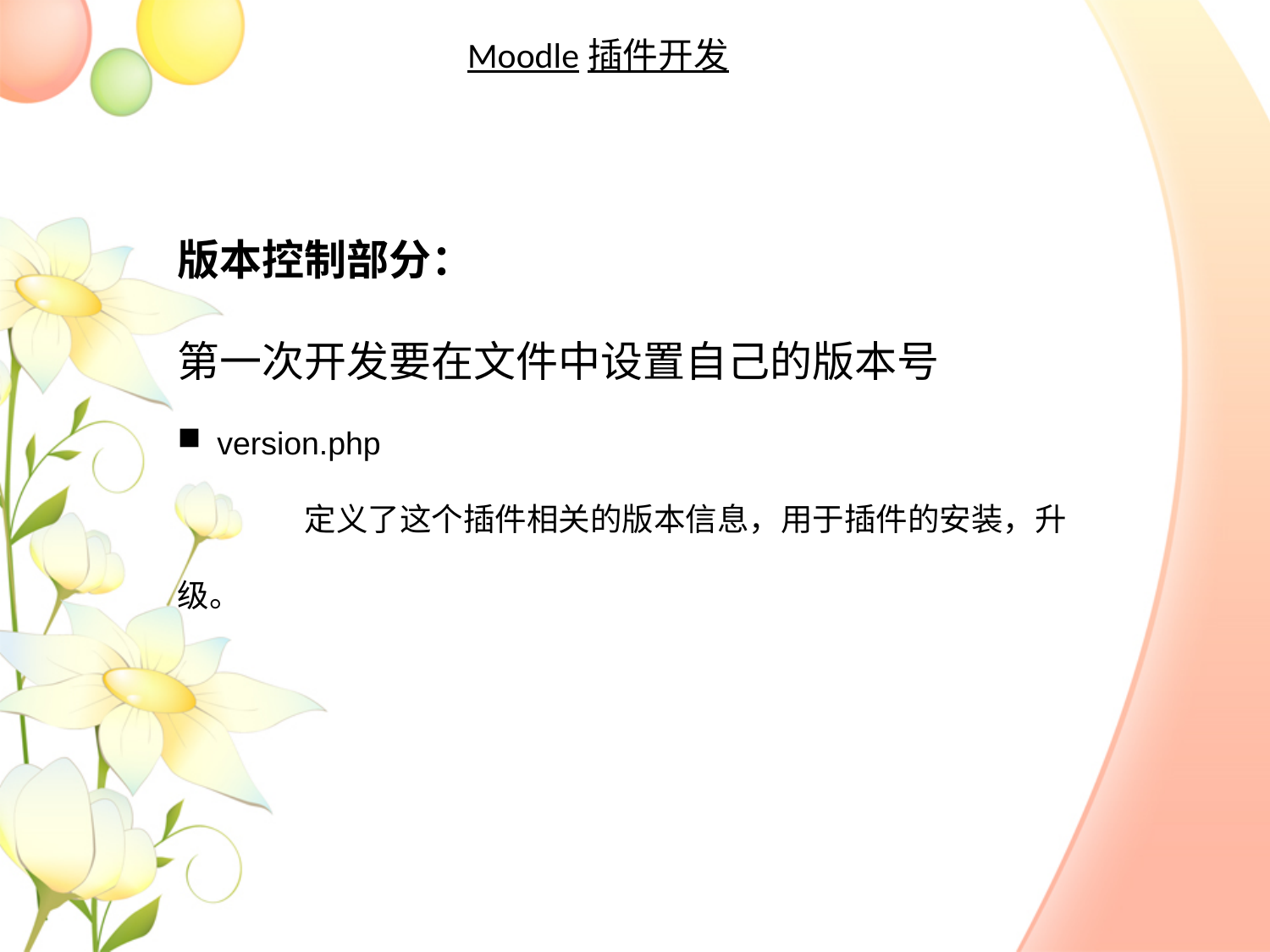

Moodle插件开发
版本控制部分：
第一次开发要在文件中设置自己的版本号
version.php
	定义了这个插件相关的版本信息，用于插件的安装，升级。